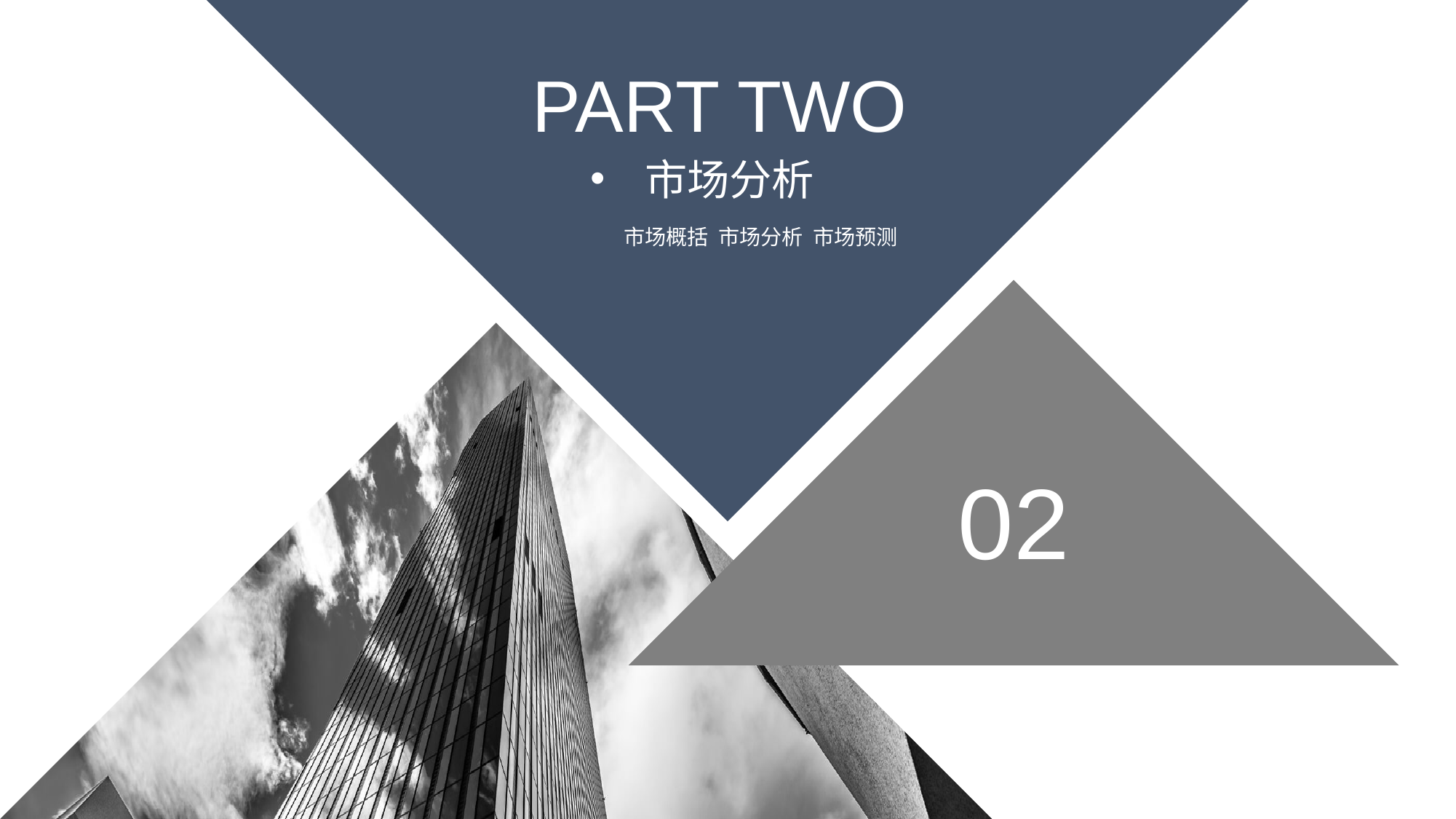

PART TWO
市场分析
市场概括  市场分析  市场预测

02